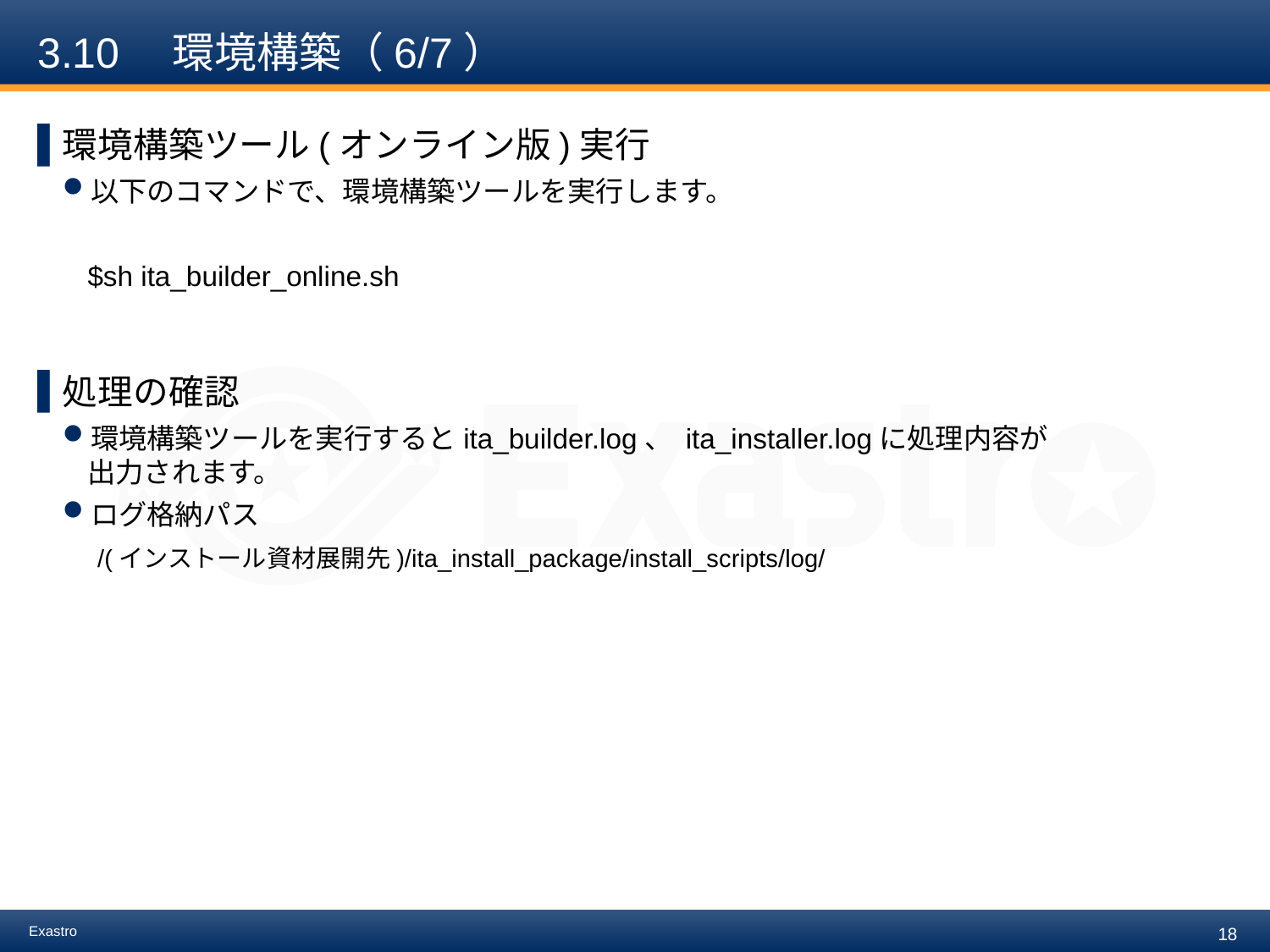

# 3.10　環境構築（6/7）
環境構築ツール(オンライン版)実行
以下のコマンドで、環境構築ツールを実行します。

$sh ita_builder_online.sh

処理の確認
環境構築ツールを実行するとita_builder.log、 ita_installer.logに処理内容が
出力されます。
ログ格納パス
　/(インストール資材展開先)/ita_install_package/install_scripts/log/